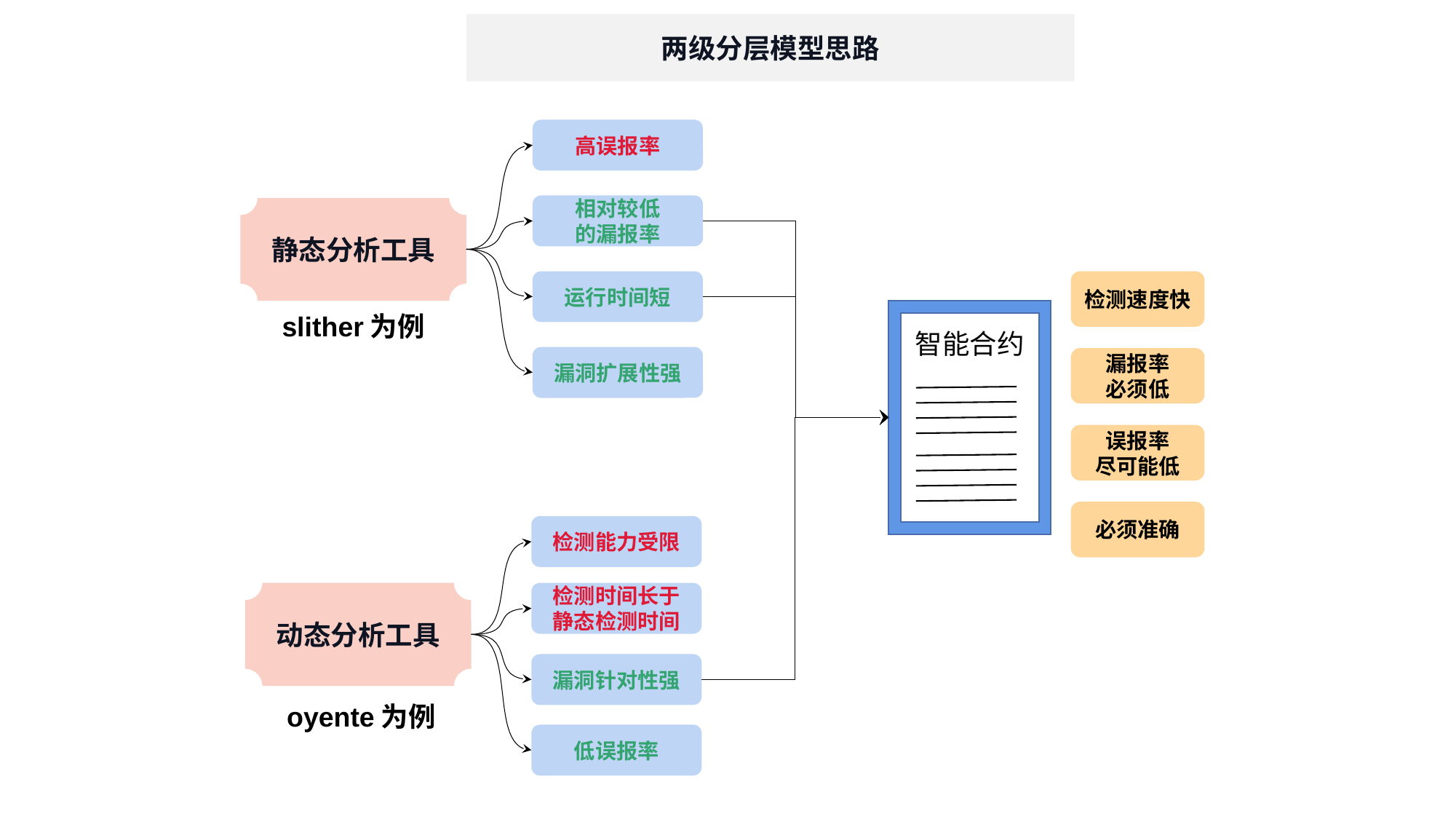

两级分层模型思路
高误报率
相对较低
的漏报率
静态分析工具
运行时间短
检测速度快

智能合约
slither为例
漏洞扩展性强
漏报率
必须低
误报率
尽可能低
必须准确
检测能力受限
动态分析工具
检测时间长于静态检测时间
漏洞针对性强
oyente为例
低误报率